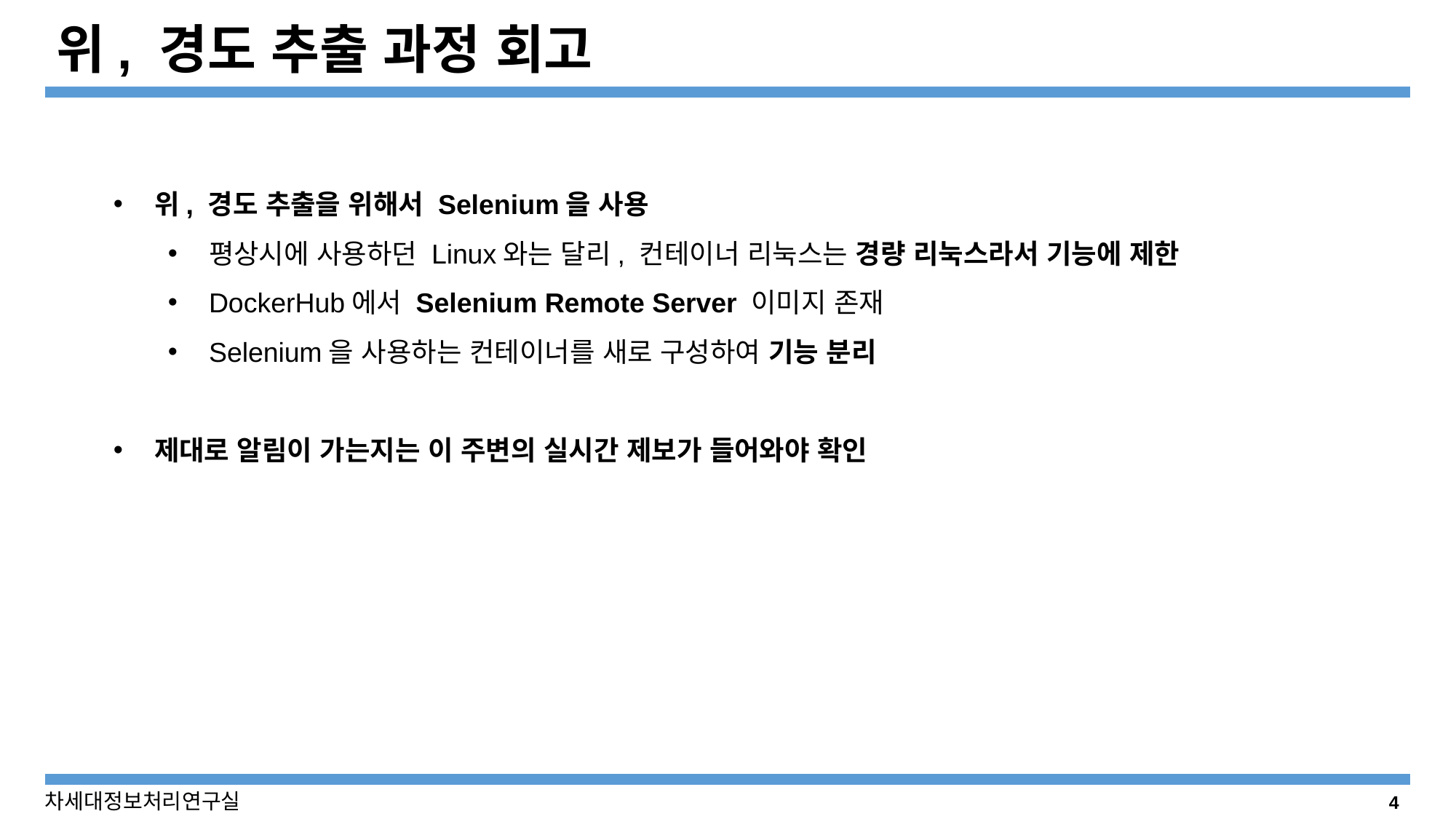

# 위, 경도 추출 과정 회고
위, 경도 추출을 위해서 Selenium을 사용
평상시에 사용하던 Linux와는 달리, 컨테이너 리눅스는 경량 리눅스라서 기능에 제한
DockerHub에서 Selenium Remote Server 이미지 존재
Selenium을 사용하는 컨테이너를 새로 구성하여 기능 분리

제대로 알림이 가는지는 이 주변의 실시간 제보가 들어와야 확인
4